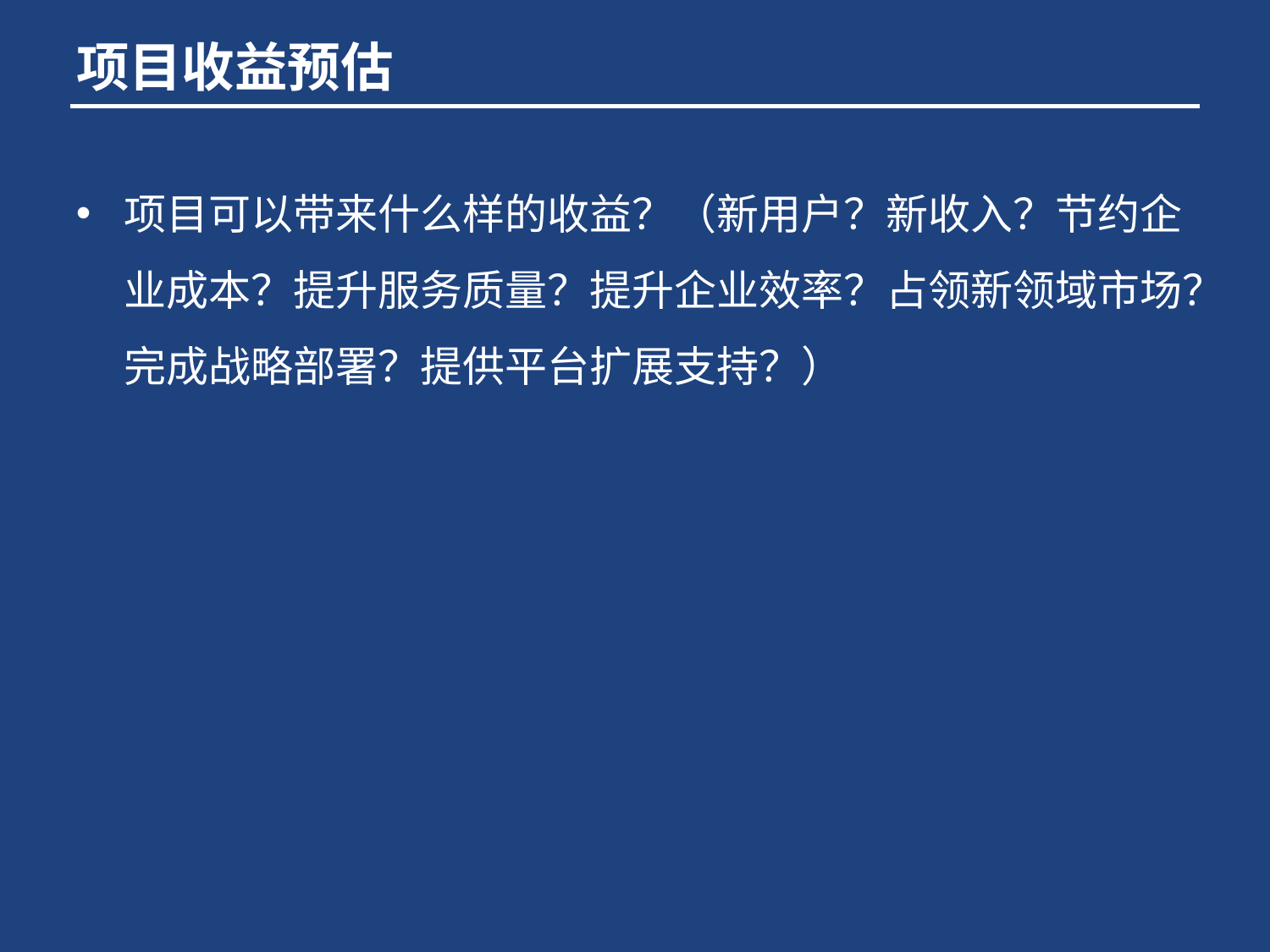

项目收益预估
项目可以带来什么样的收益？（新用户？新收入？节约企业成本？提升服务质量？提升企业效率？占领新领域市场？完成战略部署？提供平台扩展支持？）
12